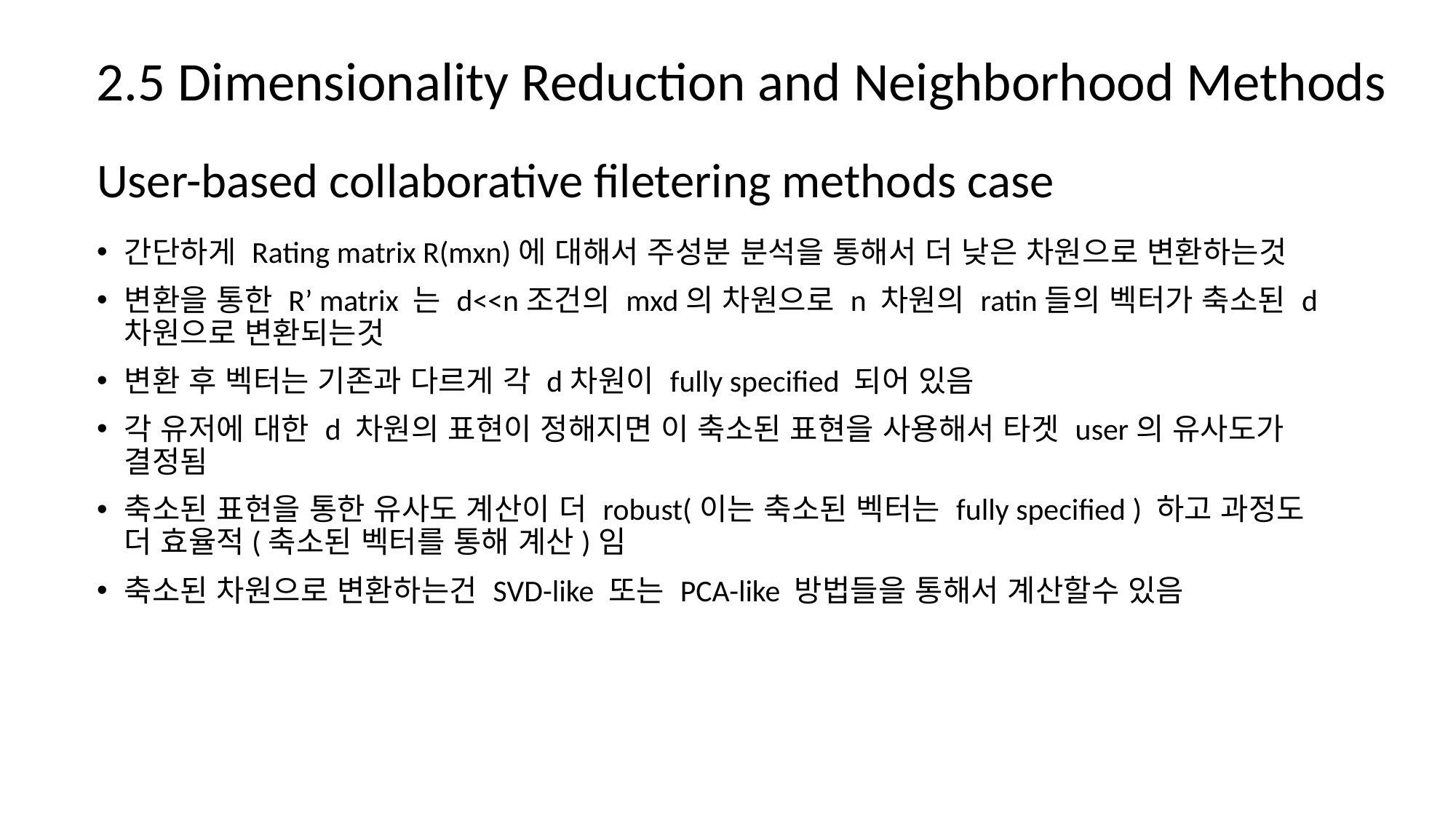

2.5 Dimensionality Reduction and Neighborhood Methods
# User-based collaborative filetering methods case
간단하게 Rating matrix R(mxn)에 대해서 주성분 분석을 통해서 더 낮은 차원으로 변환하는것
변환을 통한 R’ matrix 는 d<<n조건의 mxd의 차원으로 n 차원의 ratin들의 벡터가 축소된 d 차원으로 변환되는것
변환 후 벡터는 기존과 다르게 각 d차원이 fully specified 되어 있음
각 유저에 대한 d 차원의 표현이 정해지면 이 축소된 표현을 사용해서 타겟 user의 유사도가 결정됨
축소된 표현을 통한 유사도 계산이 더 robust(이는 축소된 벡터는 fully specified ) 하고 과정도 더 효율적(축소된 벡터를 통해 계산)임
축소된 차원으로 변환하는건 SVD-like 또는 PCA-like 방법들을 통해서 계산할수 있음